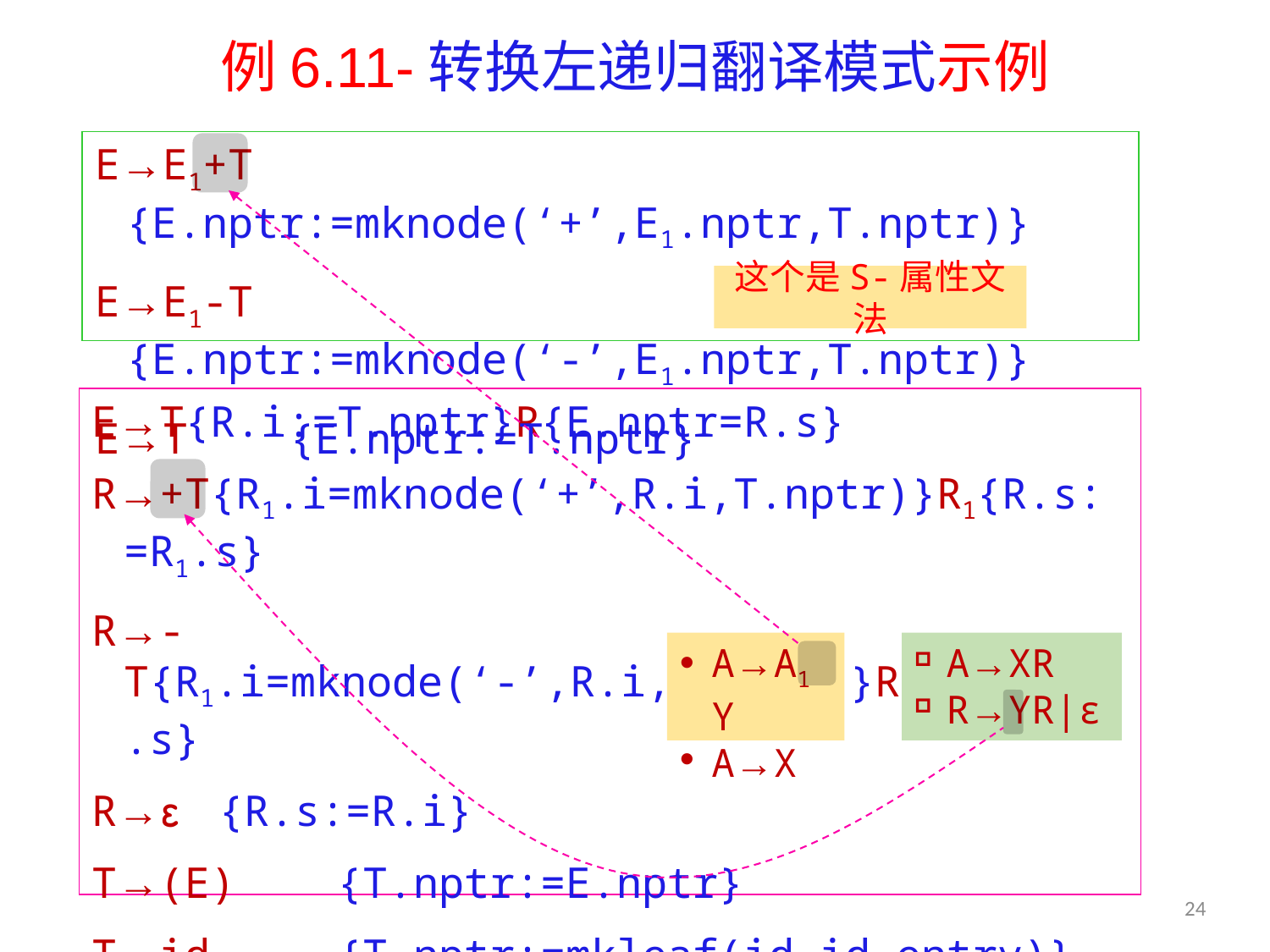

# 例6.11-转换左递归翻译模式示例
E→E1+T  {E.nptr:=mknode(‘+’,E1.nptr,T.nptr)}
E→E1-T  {E.nptr:=mknode(‘-’,E1.nptr,T.nptr)}
E→T    {E.nptr:=T.nptr}

这个是S-属性文法
E→T{R.i:=T.nptr}R{E.nptr=R.s}
R→+T{R1.i=mknode(‘+’,R.i,T.nptr)}R1{R.s:=R1.s}
R→-T{R1.i=mknode(‘-’,R.i,T.nptr)}R1{R.s:=R1.s}
R→ε   {R.s:=R.i}
T→(E)    {T.nptr:=E.nptr}
T→id     {T.nptr:=mkleaf(id,id.entry)}
T→num    {T.nptr:=mkleaf(num,num.val)}

A→A1Y
A→X
A→XR
R→YR|ε
24